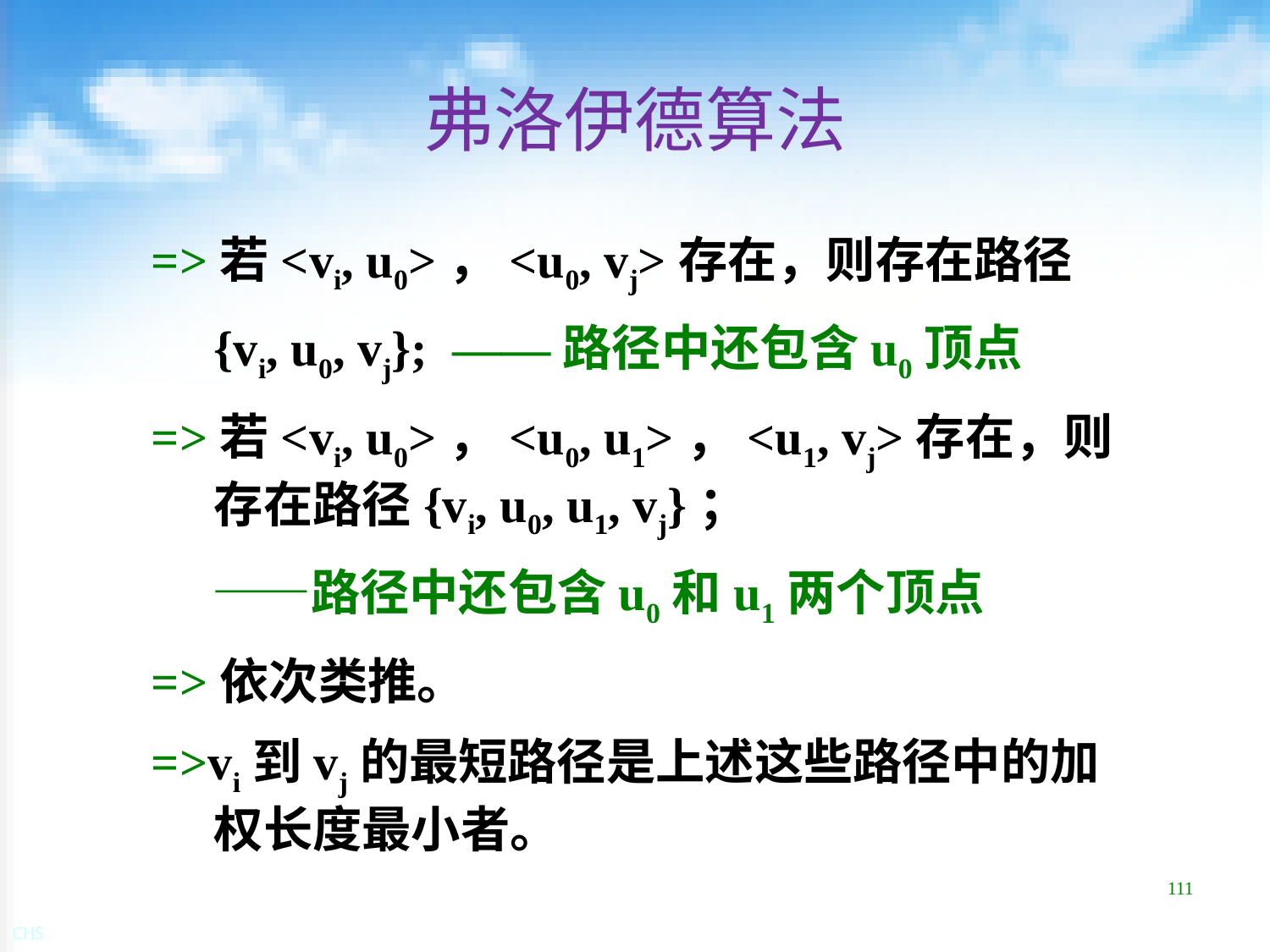

# 弗洛伊德算法
=>若<vi, u0>，<u0, vj>存在，则存在路径
	{vi, u0, vj};  ——路径中还包含u0顶点
=>若<vi, u0>，<u0, u1>，<u1, vj>存在，则存在路径{vi, u0, u1, vj}；
　 ——路径中还包含u0和u1两个顶点
=>依次类推。
=>vi到vj的最短路径是上述这些路径中的加权长度最小者。
111